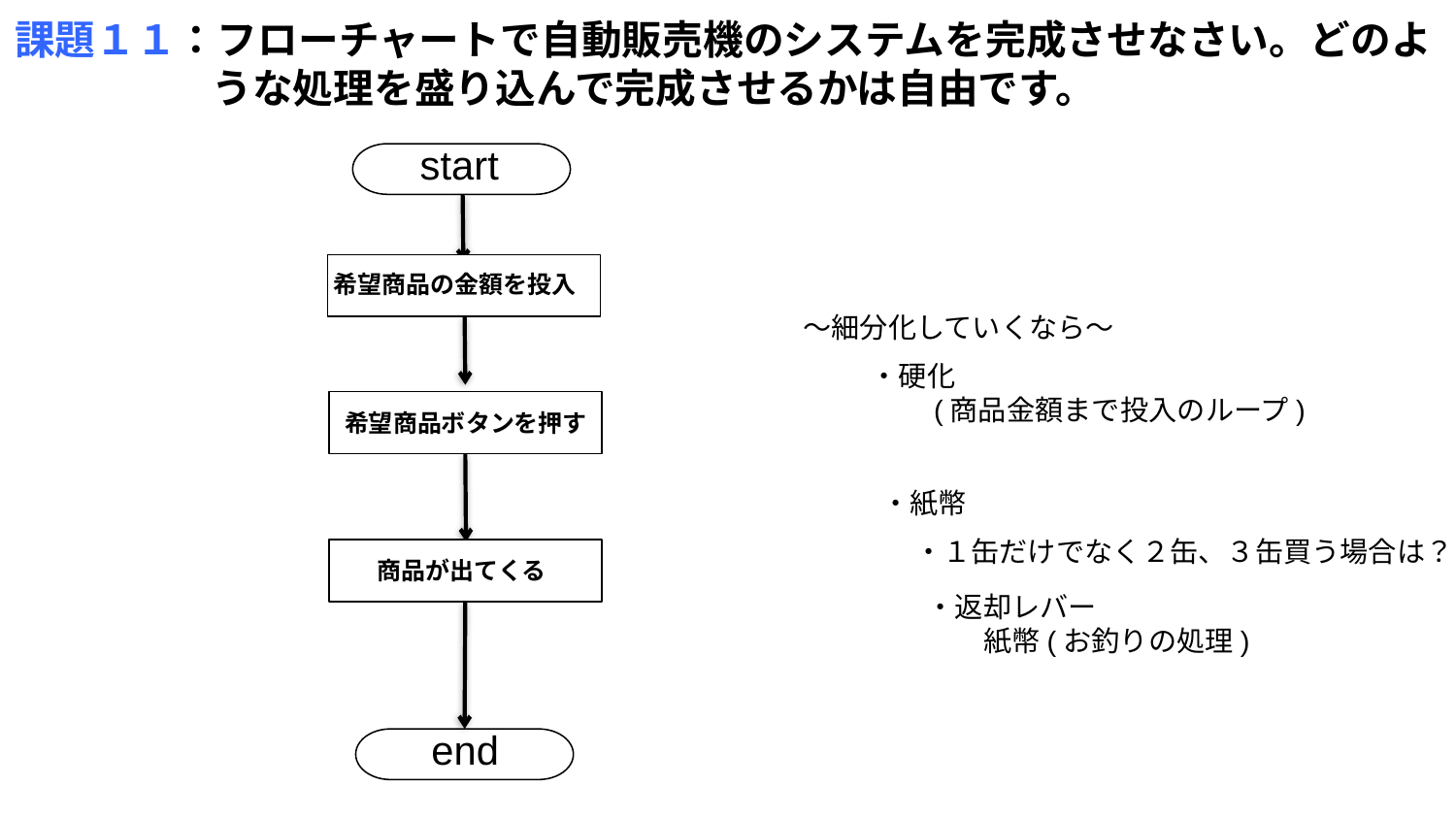

課題１１：フローチャートで自動販売機のシステムを完成させなさい。どのよ	　 うな処理を盛り込んで完成させるかは自由です。
start

希望商品の金額を投入
〜細分化していくなら〜
・硬化
　　(商品金額まで投入のループ)

希望商品ボタンを押す
・紙幣
・１缶だけでなく２缶、３缶買う場合は？

商品が出てくる
・返却レバー
　　紙幣(お釣りの処理)
end